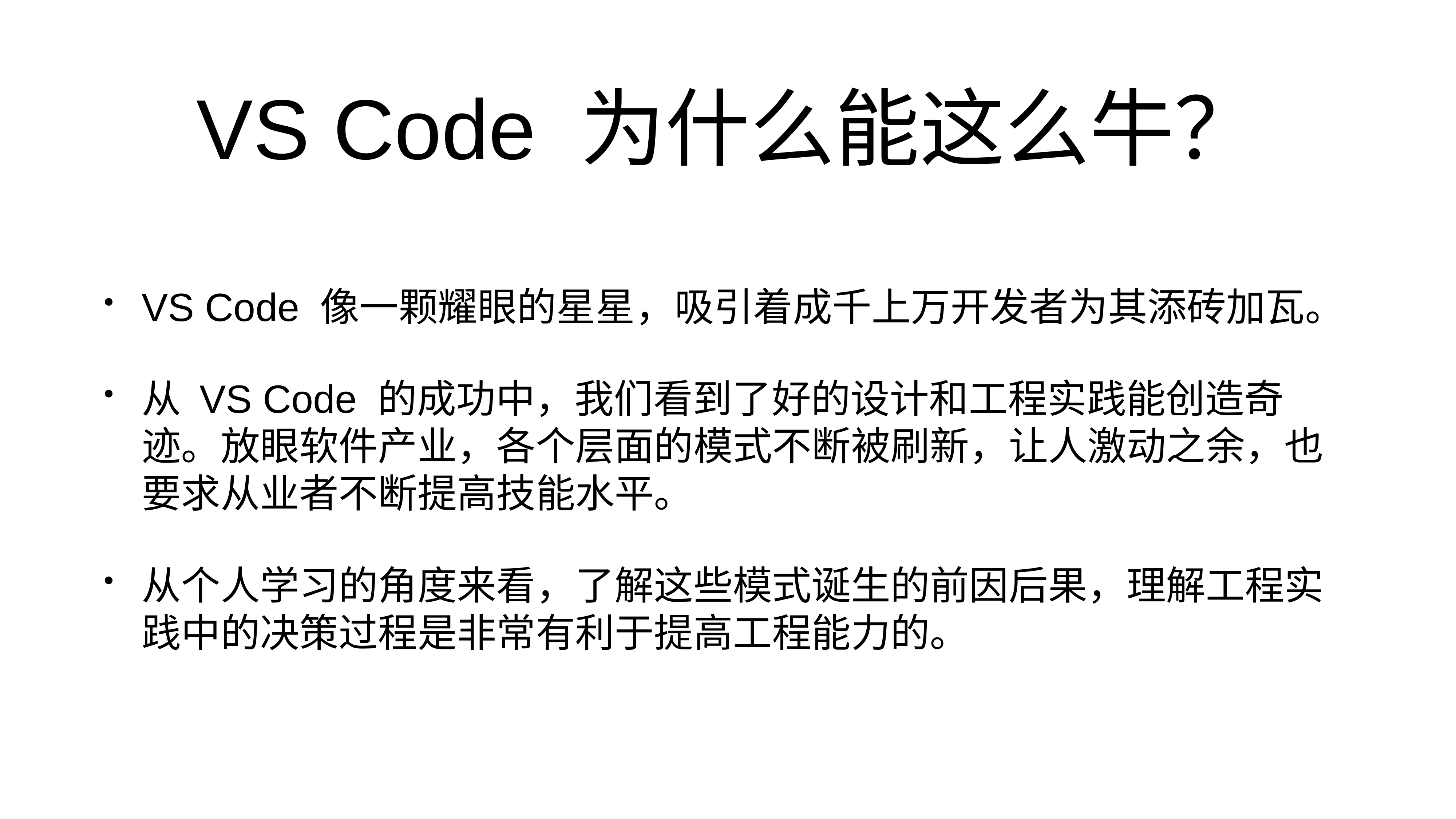

# VS Code 为什么能这么牛？
VS Code 像一颗耀眼的星星，吸引着成千上万开发者为其添砖加瓦。
从 VS Code 的成功中，我们看到了好的设计和工程实践能创造奇迹。放眼软件产业，各个层面的模式不断被刷新，让人激动之余，也要求从业者不断提高技能水平。
从个人学习的角度来看，了解这些模式诞生的前因后果，理解工程实践中的决策过程是非常有利于提高工程能力的。